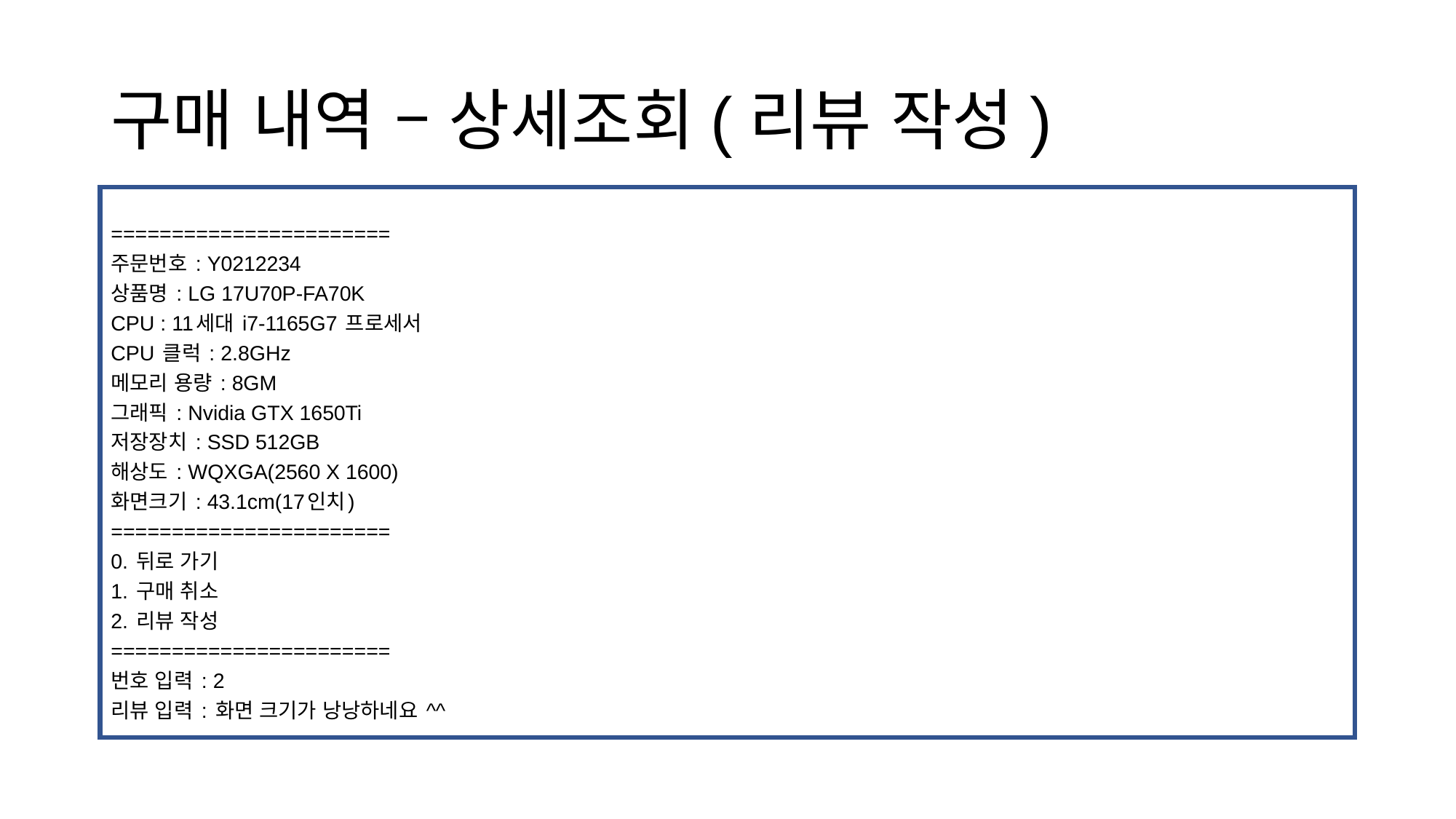

# 구매 내역 – 상세조회(리뷰 작성)

=======================
주문번호 : Y0212234
상품명 : LG 17U70P-FA70K
CPU : 11세대 i7-1165G7 프로세서
CPU 클럭 : 2.8GHz
메모리 용량 : 8GM
그래픽 : Nvidia GTX 1650Ti
저장장치 : SSD 512GB
해상도 : WQXGA(2560 X 1600)
화면크기 : 43.1cm(17인치)
=======================
0. 뒤로 가기
1. 구매 취소
2. 리뷰 작성
=======================
번호 입력 : 2
리뷰 입력 : 화면 크기가 낭낭하네요 ^^